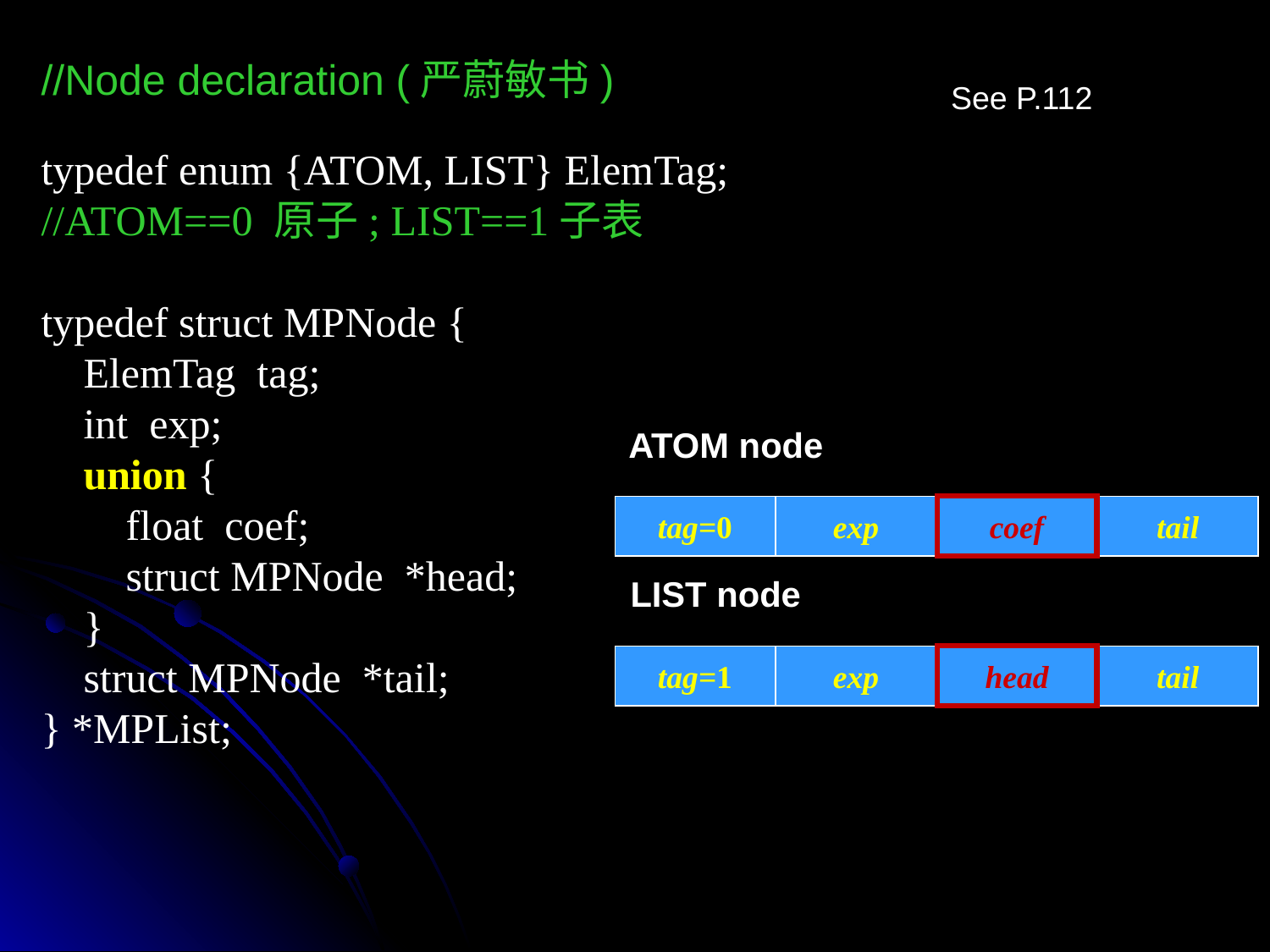

//Node declaration (严蔚敏书)
See P.112
typedef enum {ATOM, LIST} ElemTag;
//ATOM==0 原子; LIST==1子表

typedef struct MPNode {
    ElemTag  tag;
    int  exp;
    union {
        float  coef;
        struct MPNode  *head;
    }
    struct MPNode  *tail;
} *MPList;
ATOM node
tag=0
exp
coef
tail
LIST node
tag=1
exp
head
tail